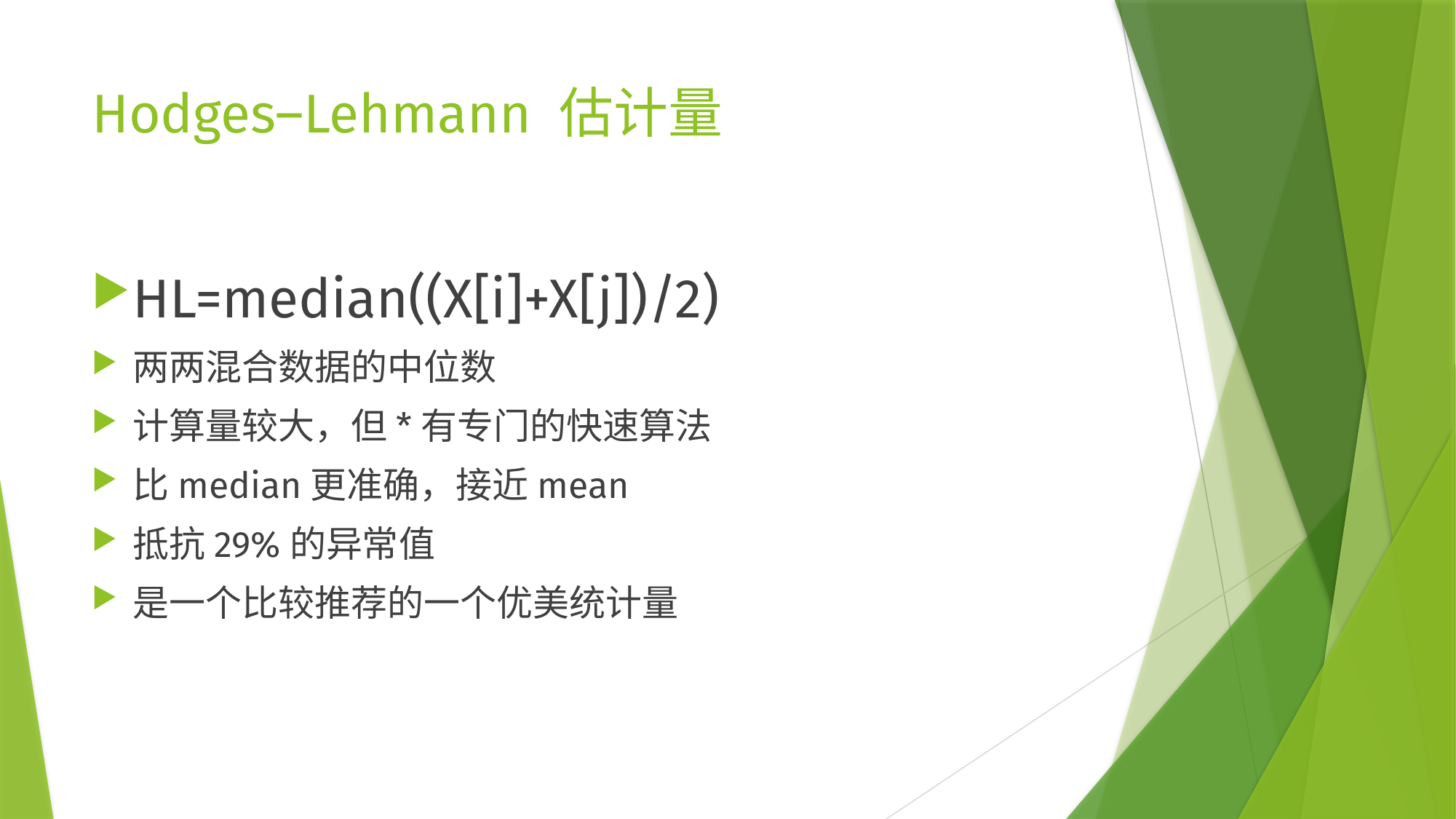

# Hodges–Lehmann 估计量
HL=median((X[i]+X[j])/2)
两两混合数据的中位数
计算量较大，但*有专门的快速算法
比median更准确，接近mean
抵抗29%的异常值
是一个比较推荐的一个优美统计量